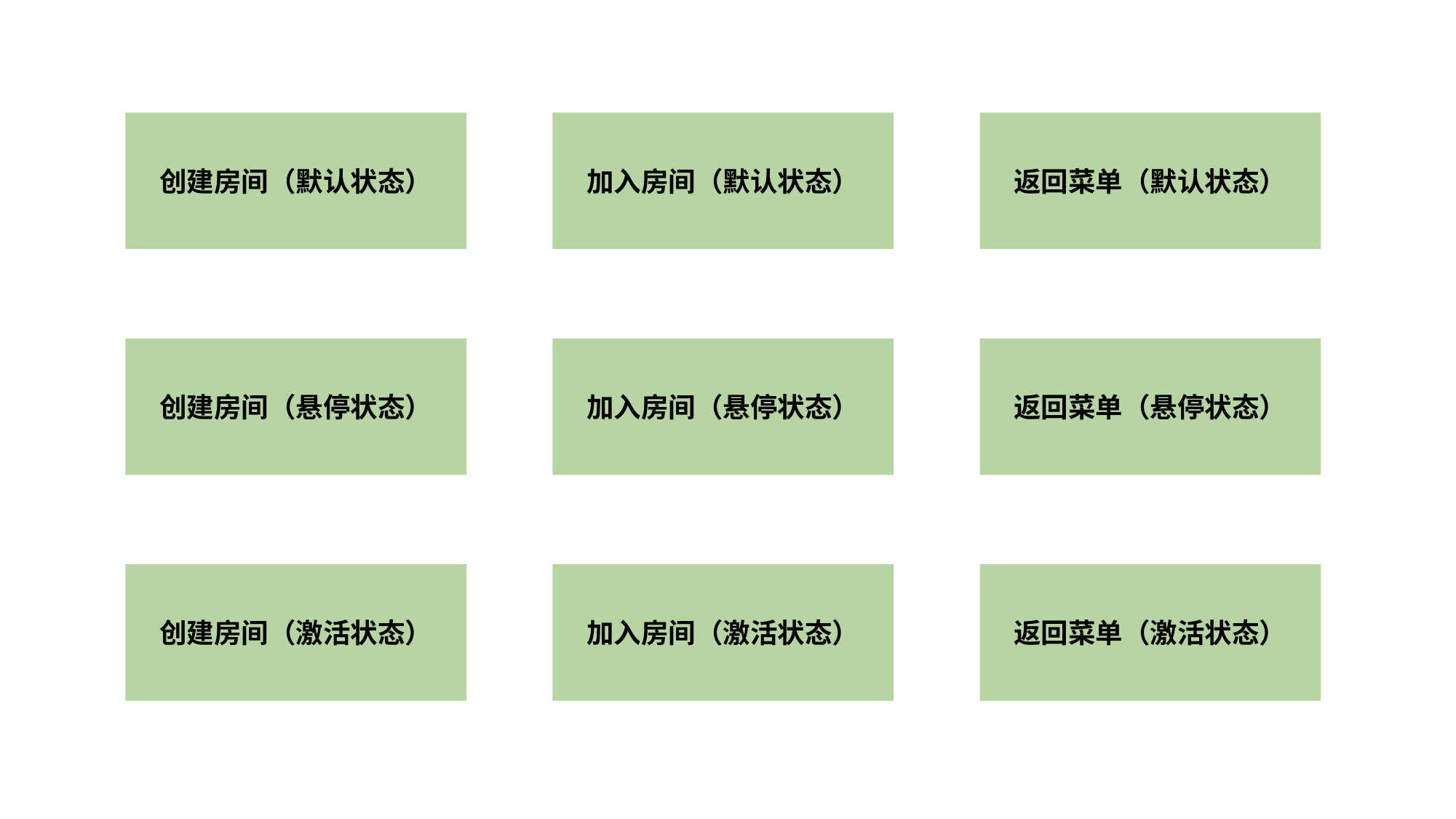

创建房间（默认状态）
加入房间（默认状态）
返回菜单（默认状态）
创建房间（悬停状态）
加入房间（悬停状态）
返回菜单（悬停状态）
创建房间（激活状态）
加入房间（激活状态）
返回菜单（激活状态）